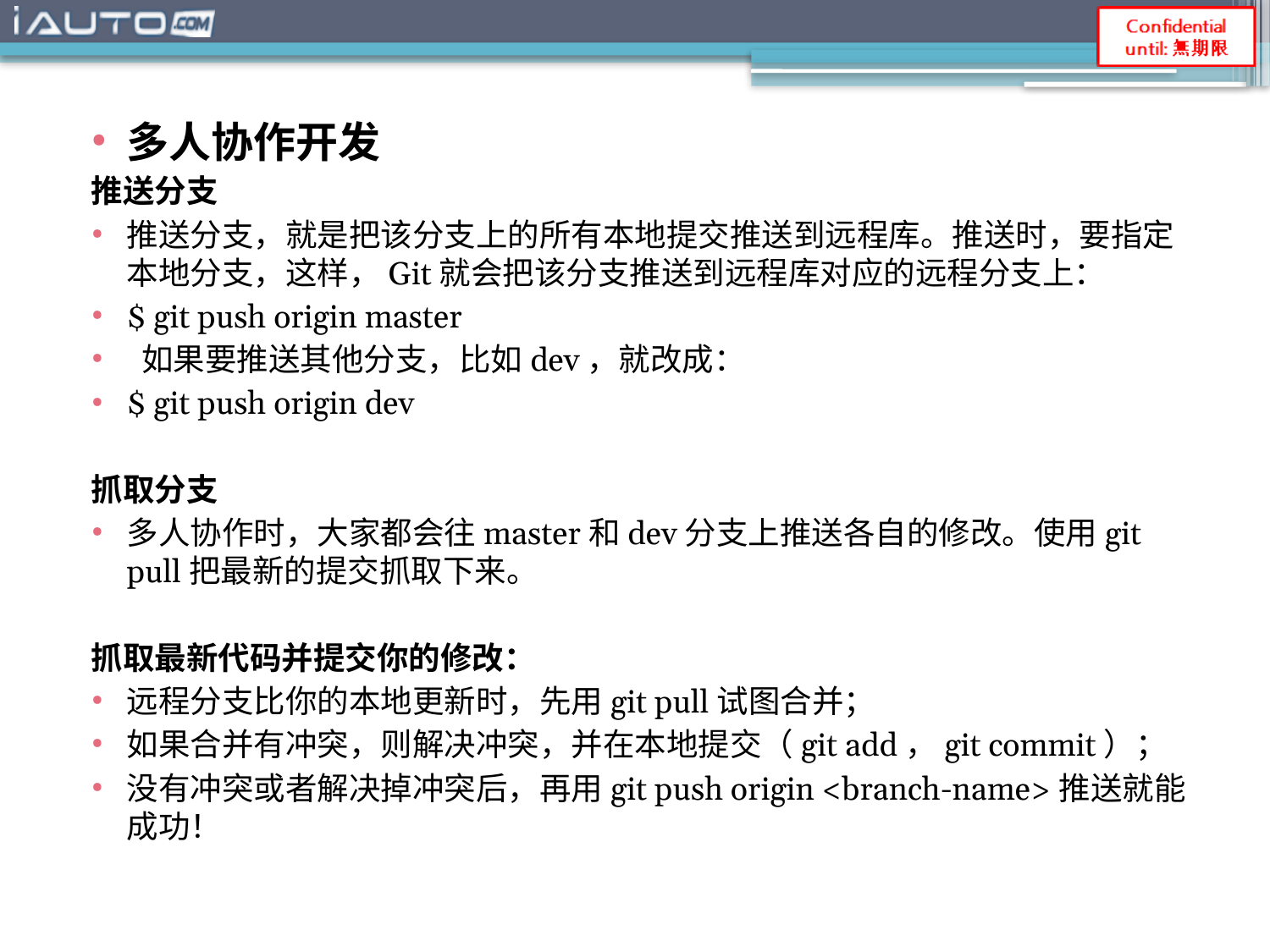

多人协作开发
推送分支
推送分支，就是把该分支上的所有本地提交推送到远程库。推送时，要指定本地分支，这样，Git就会把该分支推送到远程库对应的远程分支上：
$ git push origin master
 如果要推送其他分支，比如dev，就改成：
$ git push origin dev

抓取分支
多人协作时，大家都会往master和dev分支上推送各自的修改。使用git pull把最新的提交抓取下来。

抓取最新代码并提交你的修改：
远程分支比你的本地更新时，先用git pull试图合并；
如果合并有冲突，则解决冲突，并在本地提交（git add，git commit）；
没有冲突或者解决掉冲突后，再用git push origin <branch-name>推送就能成功！